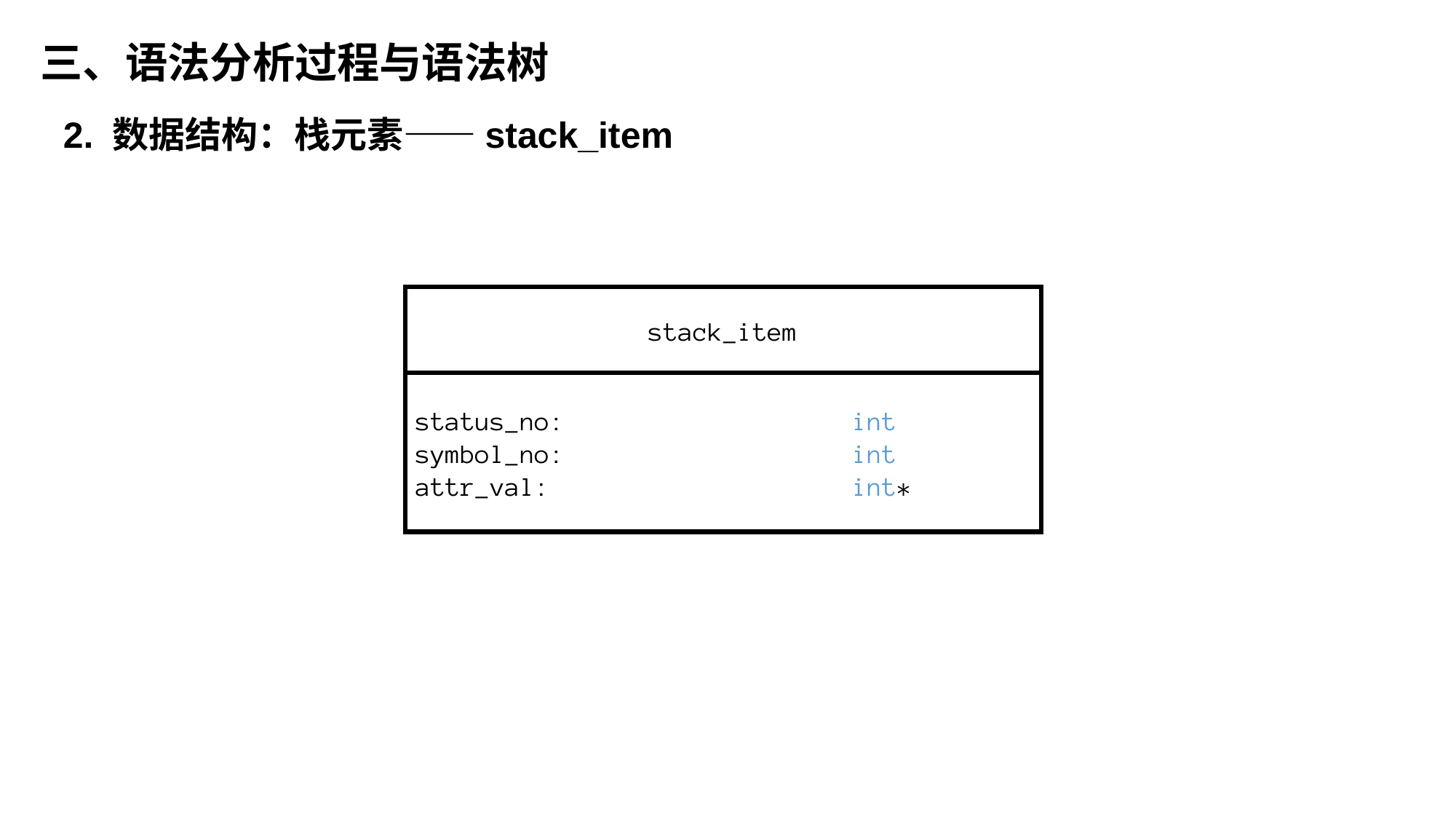

三、语法分析过程与语法树
2. 数据结构：栈元素——stack_item
stack_item
status_no:			int
symbol_no:			int
attr_val:			int*